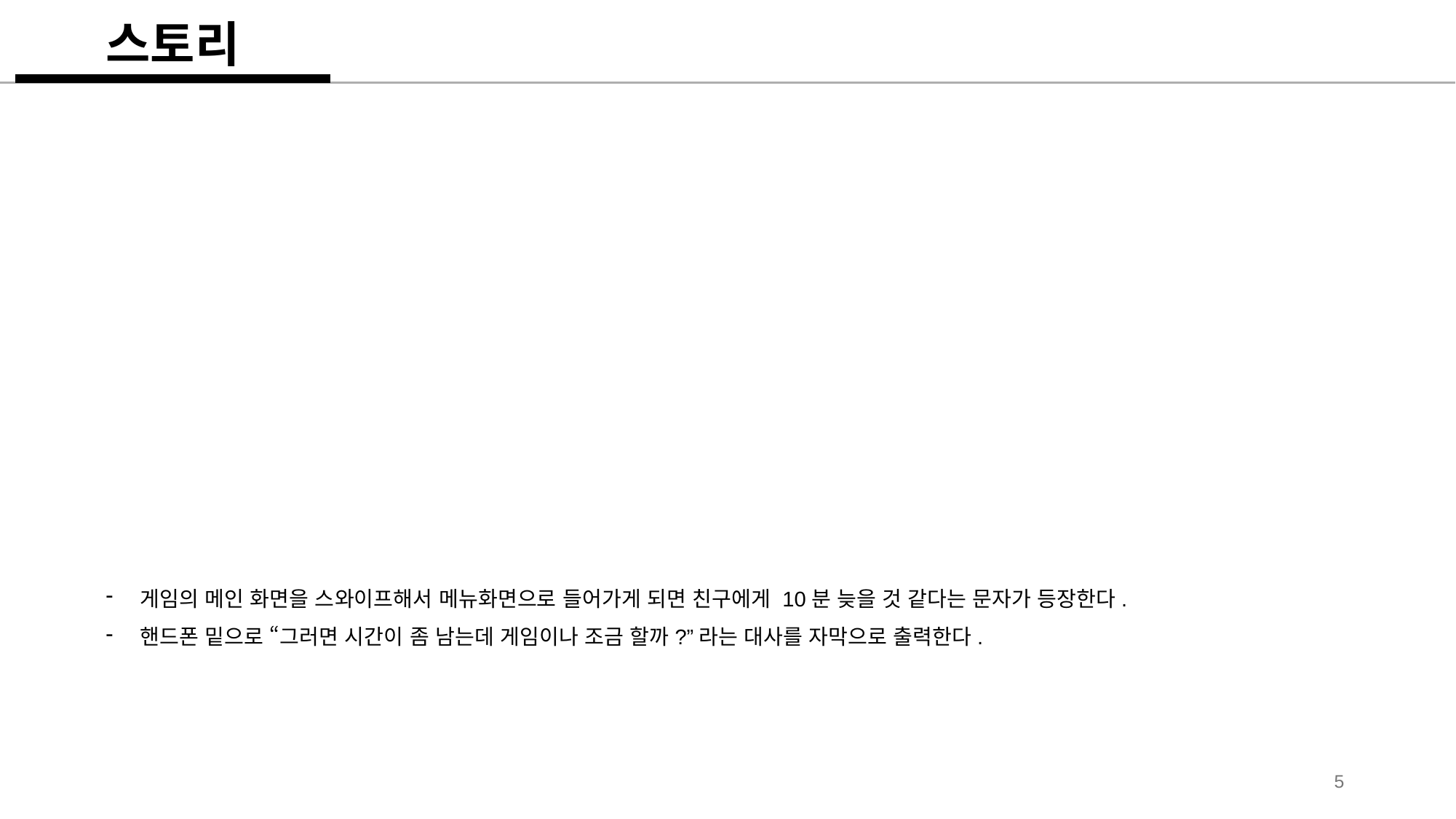

# 스토리
게임의 메인 화면을 스와이프해서 메뉴화면으로 들어가게 되면 친구에게 10분 늦을 것 같다는 문자가 등장한다.
핸드폰 밑으로 “그러면 시간이 좀 남는데 게임이나 조금 할까?”라는 대사를 자막으로 출력한다.

5